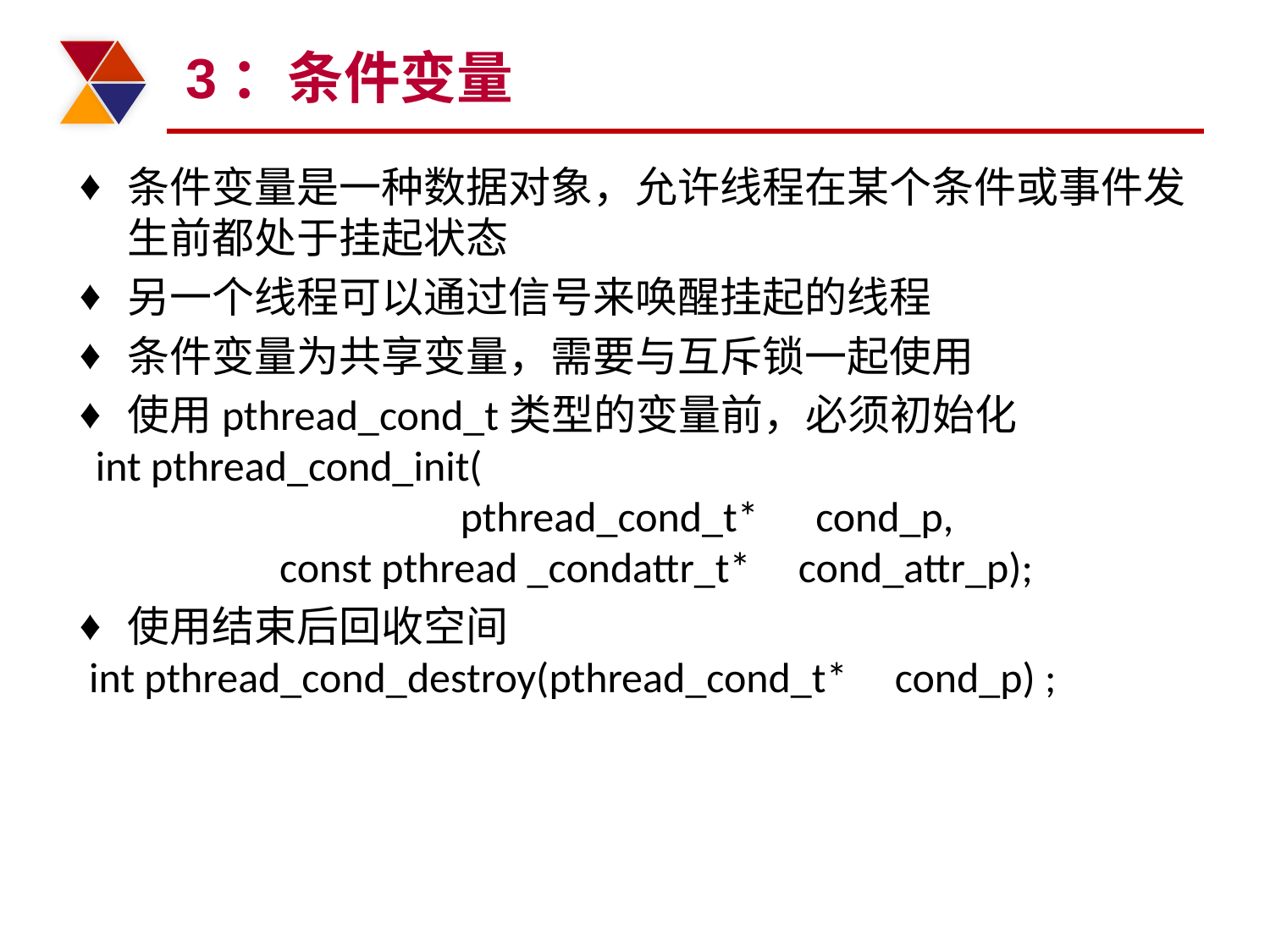

# 3：条件变量
条件变量是一种数据对象，允许线程在某个条件或事件发生前都处于挂起状态
另一个线程可以通过信号来唤醒挂起的线程
条件变量为共享变量，需要与互斥锁一起使用
使用pthread_cond_t类型的变量前，必须初始化
  int pthread_cond_init(
                                        pthread_cond_t*      cond_p,
                     const pthread _condattr_t*     cond_attr_p);
使用结束后回收空间
 int pthread_cond_destroy(pthread_cond_t*     cond_p) ;